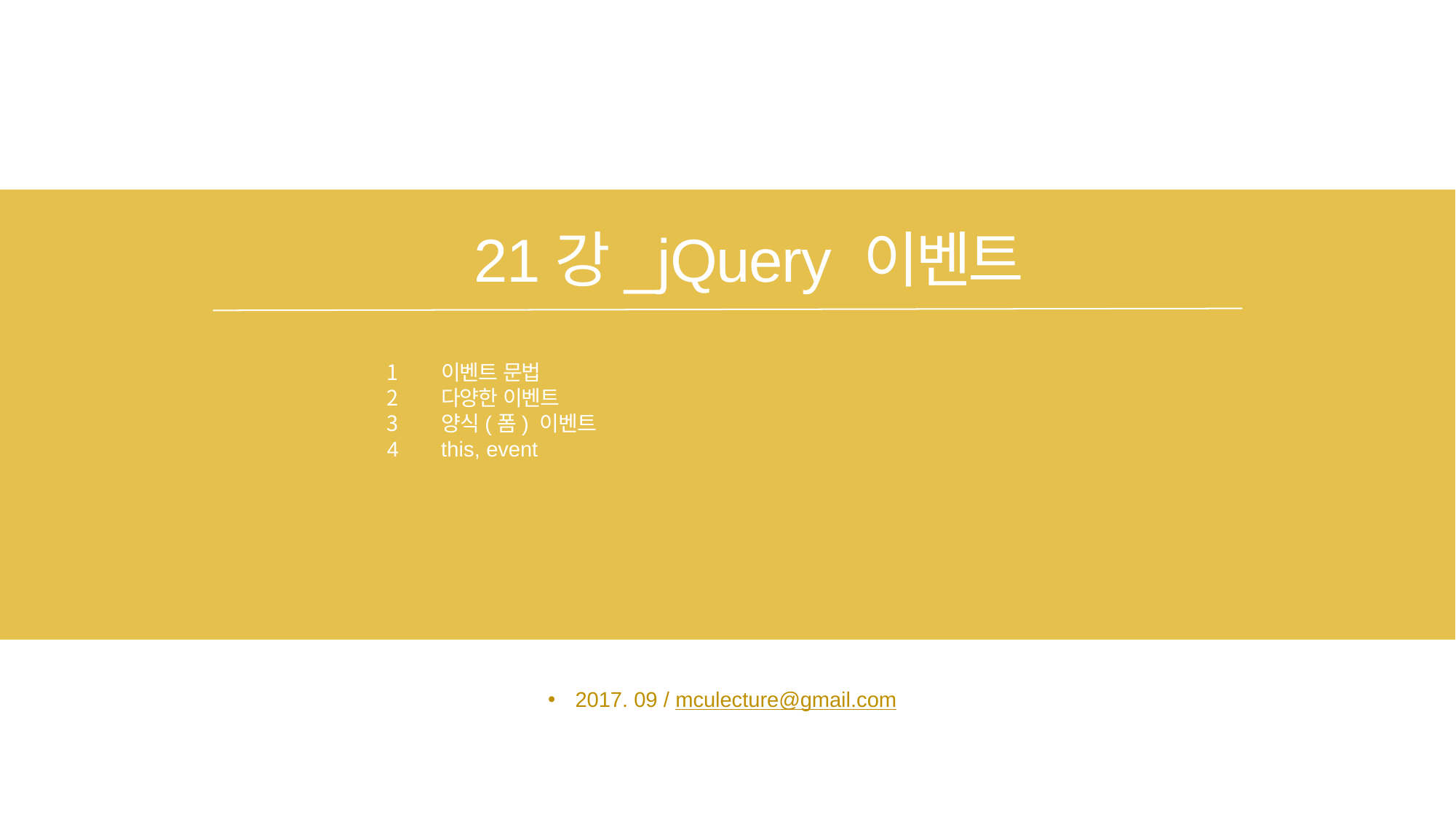

# 21강_jQuery 이벤트

이벤트 문법
다양한 이벤트
양식(폼) 이벤트
this, event
2017. 09 / mculecture@gmail.com